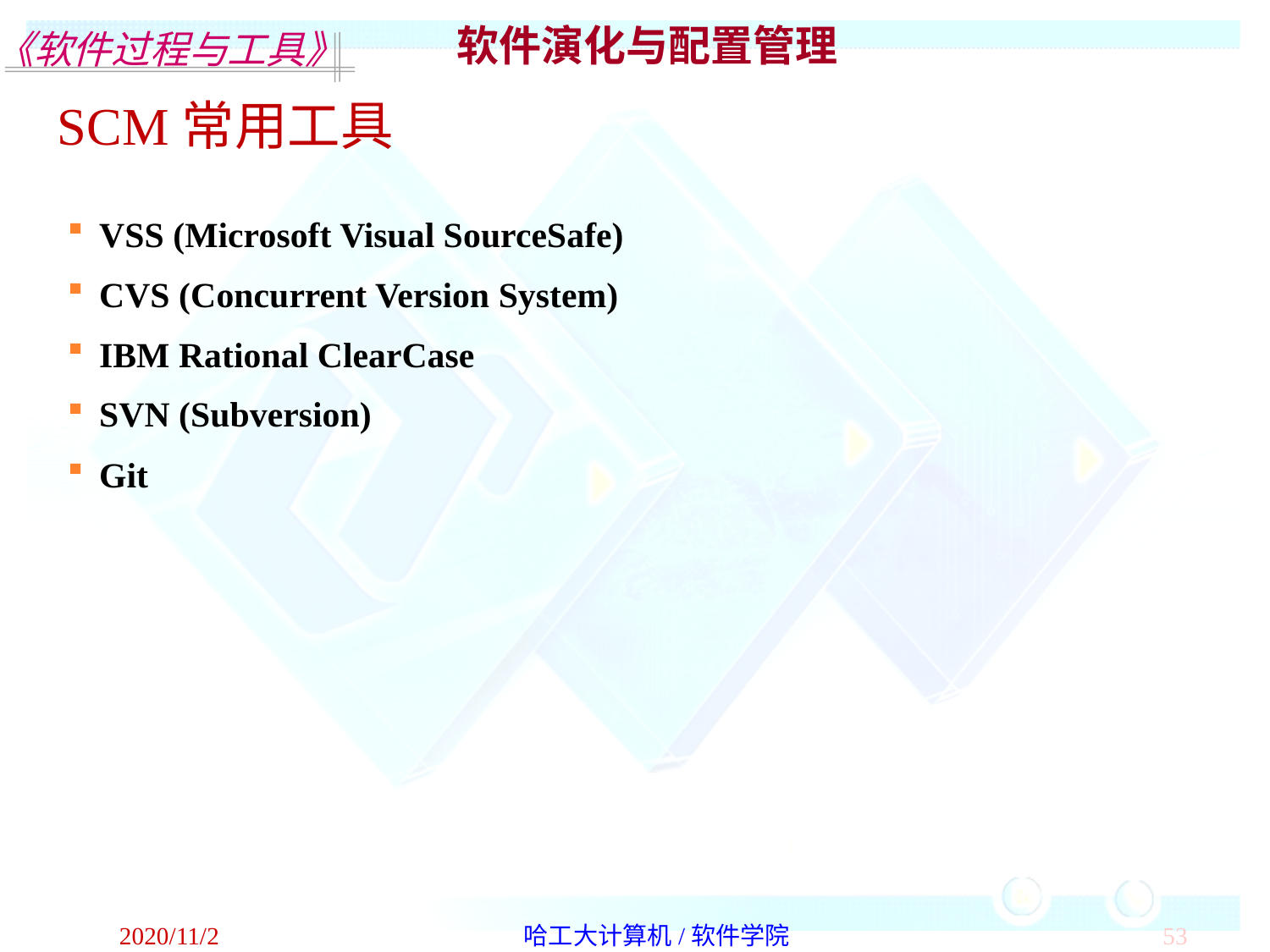

软件演化与配置管理
SCM常用工具
VSS (Microsoft Visual SourceSafe)
CVS (Concurrent Version System)
IBM Rational ClearCase
SVN (Subversion)
Git